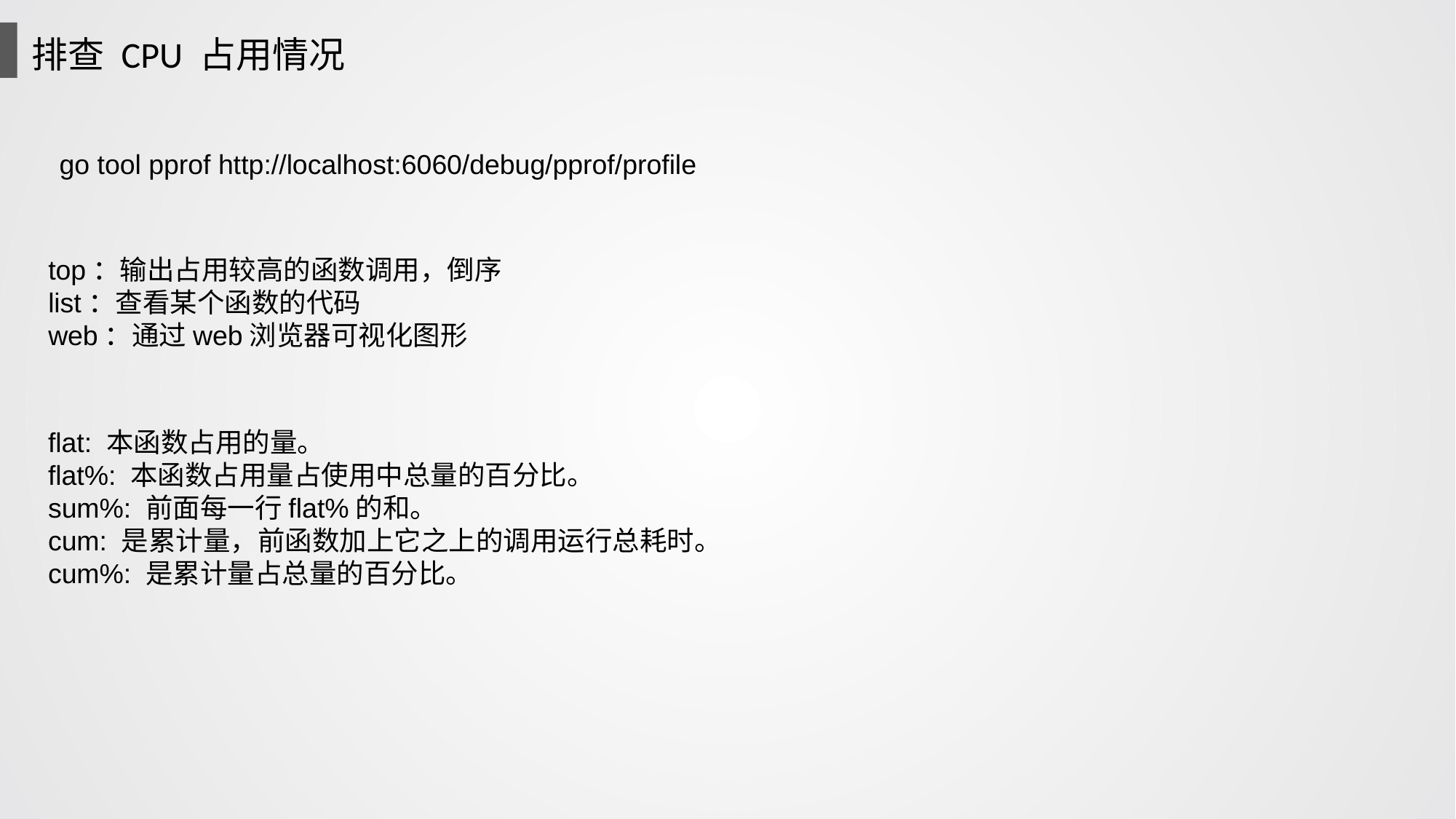

排查 CPU 占用情况
go tool pprof http://localhost:6060/debug/pprof/profile
top：输出占用较高的函数调用，倒序
list：查看某个函数的代码
web：通过web浏览器可视化图形
flat: 本函数占用的量。
flat%: 本函数占用量占使用中总量的百分比。
sum%: 前面每一行flat%的和。
cum: 是累计量，前函数加上它之上的调用运行总耗时。
cum%: 是累计量占总量的百分比。